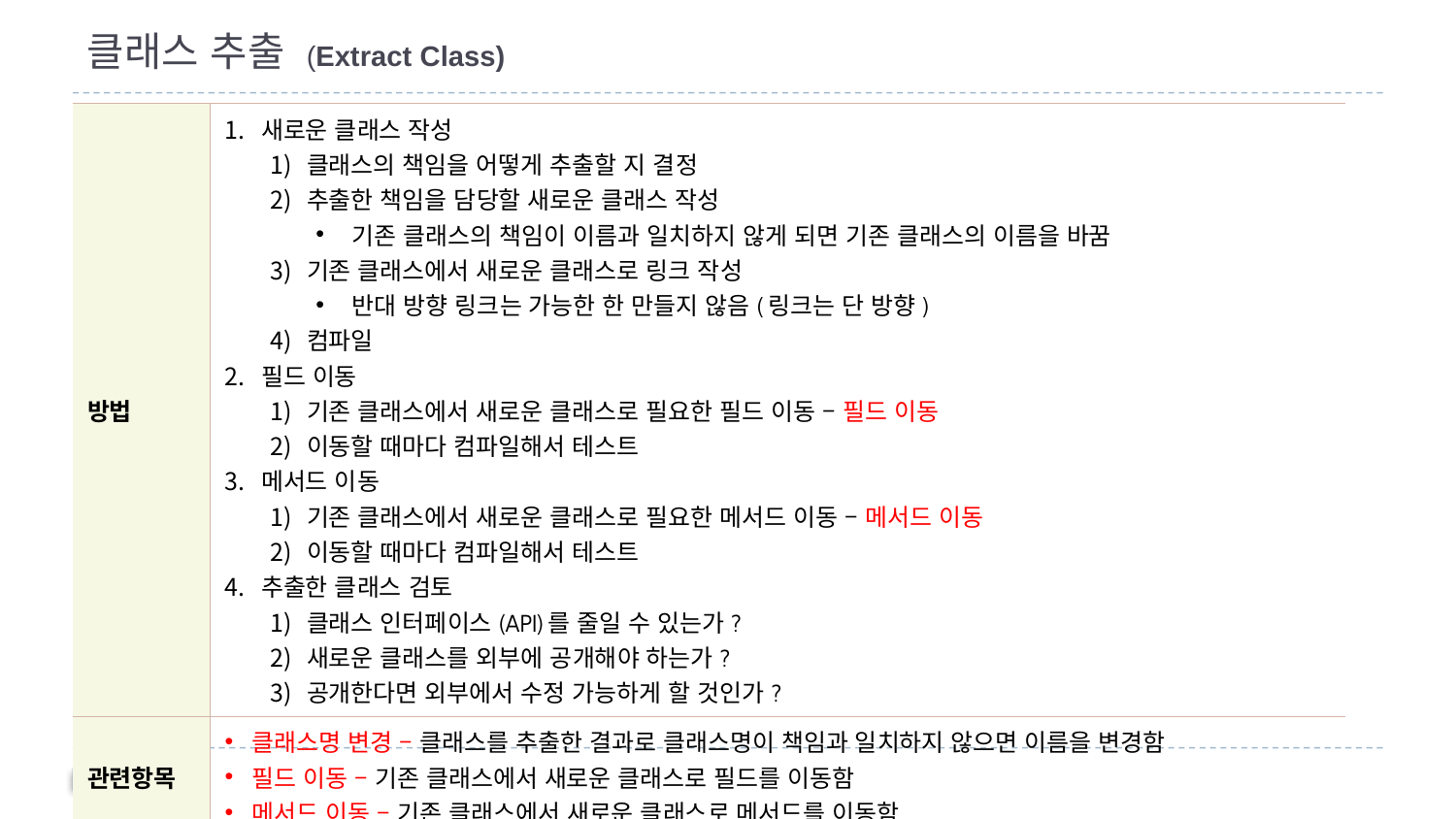

# 클래스 추출 (Extract Class)
| 방법 | 새로운 클래스 작성 클래스의 책임을 어떻게 추출할 지 결정 추출한 책임을 담당할 새로운 클래스 작성 기존 클래스의 책임이 이름과 일치하지 않게 되면 기존 클래스의 이름을 바꿈 기존 클래스에서 새로운 클래스로 링크 작성 반대 방향 링크는 가능한 한 만들지 않음(링크는 단 방향) 컴파일 필드 이동 기존 클래스에서 새로운 클래스로 필요한 필드 이동 – 필드 이동 이동할 때마다 컴파일해서 테스트 메서드 이동 기존 클래스에서 새로운 클래스로 필요한 메서드 이동 – 메서드 이동 이동할 때마다 컴파일해서 테스트 추출한 클래스 검토 클래스 인터페이스(API)를 줄일 수 있는가? 새로운 클래스를 외부에 공개해야 하는가? 공개한다면 외부에서 수정 가능하게 할 것인가? |
| --- | --- |
| 관련항목 | 클래스명 변경 – 클래스를 추출한 결과로 클래스명이 책임과 일치하지 않으면 이름을 변경함 필드 이동 – 기존 클래스에서 새로운 클래스로 필드를 이동함 메서드 이동 – 기존 클래스에서 새로운 클래스로 메서드를 이동함 |
43